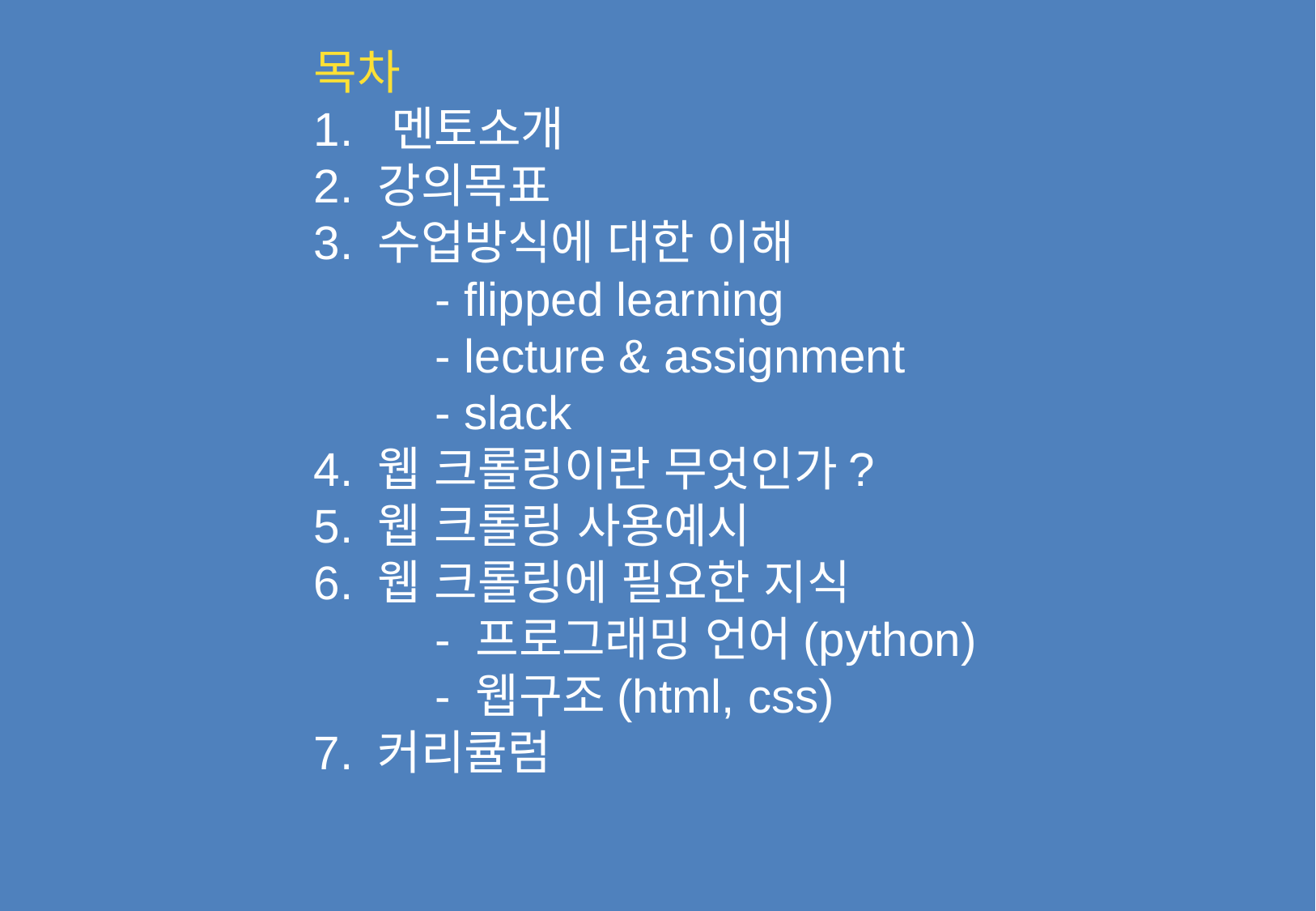

# 목차 1.  멘토소개 2. 강의목표 3. 수업방식에 대한 이해 - flipped learning - lecture & assignment - slack 4. 웹 크롤링이란 무엇인가? 5. 웹 크롤링 사용예시 6. 웹 크롤링에 필요한 지식 - 프로그래밍 언어(python) - 웹구조(html, css) 7. 커리큘럼